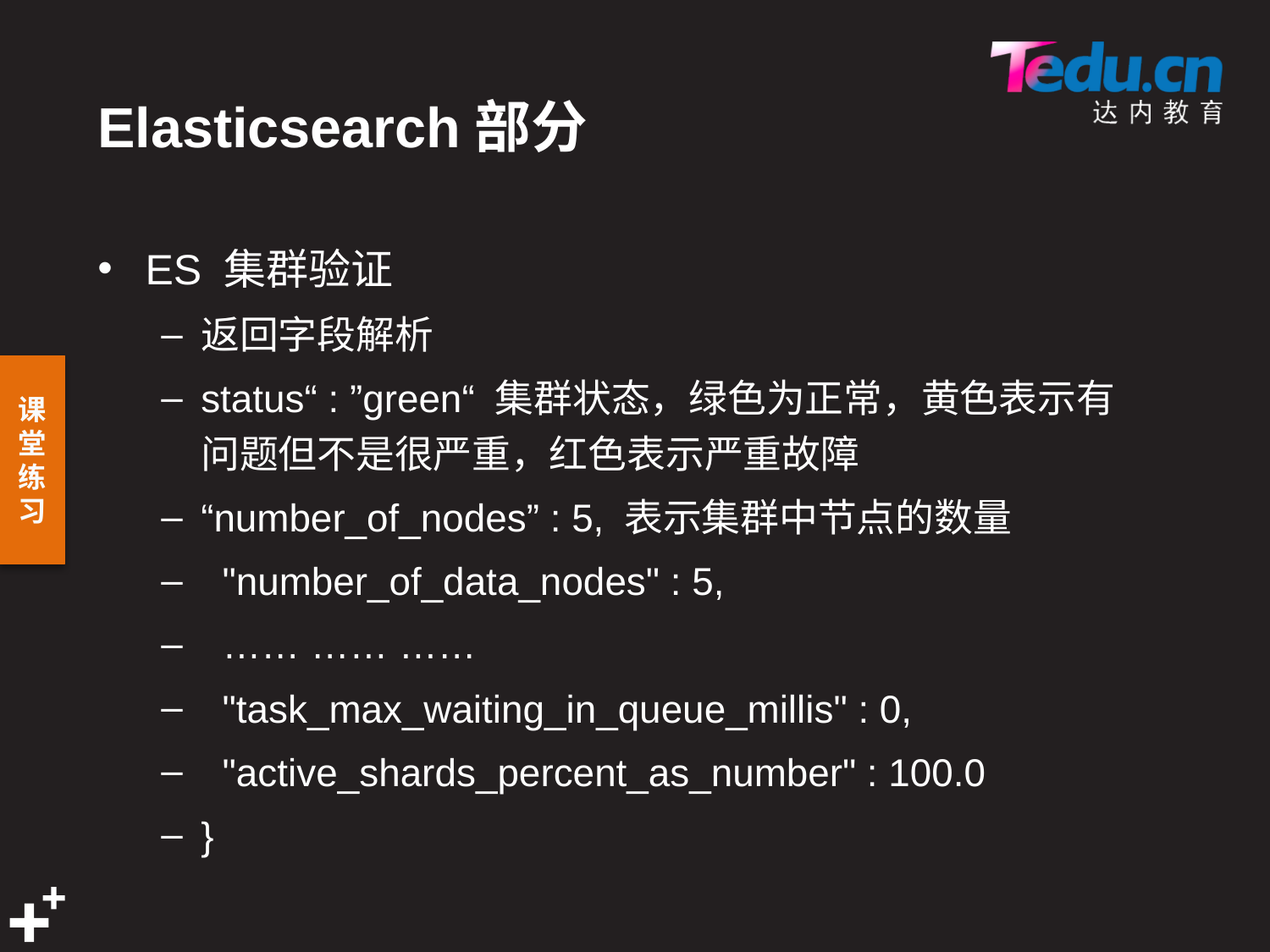

# Elasticsearch部分
ES 集群验证
返回字段解析
status“ : ”green“ 集群状态，绿色为正常，黄色表示有问题但不是很严重，红色表示严重故障
“number_of_nodes” : 5, 表示集群中节点的数量
  "number_of_data_nodes" : 5,
  …… …… ……
  "task_max_waiting_in_queue_millis" : 0,
  "active_shards_percent_as_number" : 100.0
}